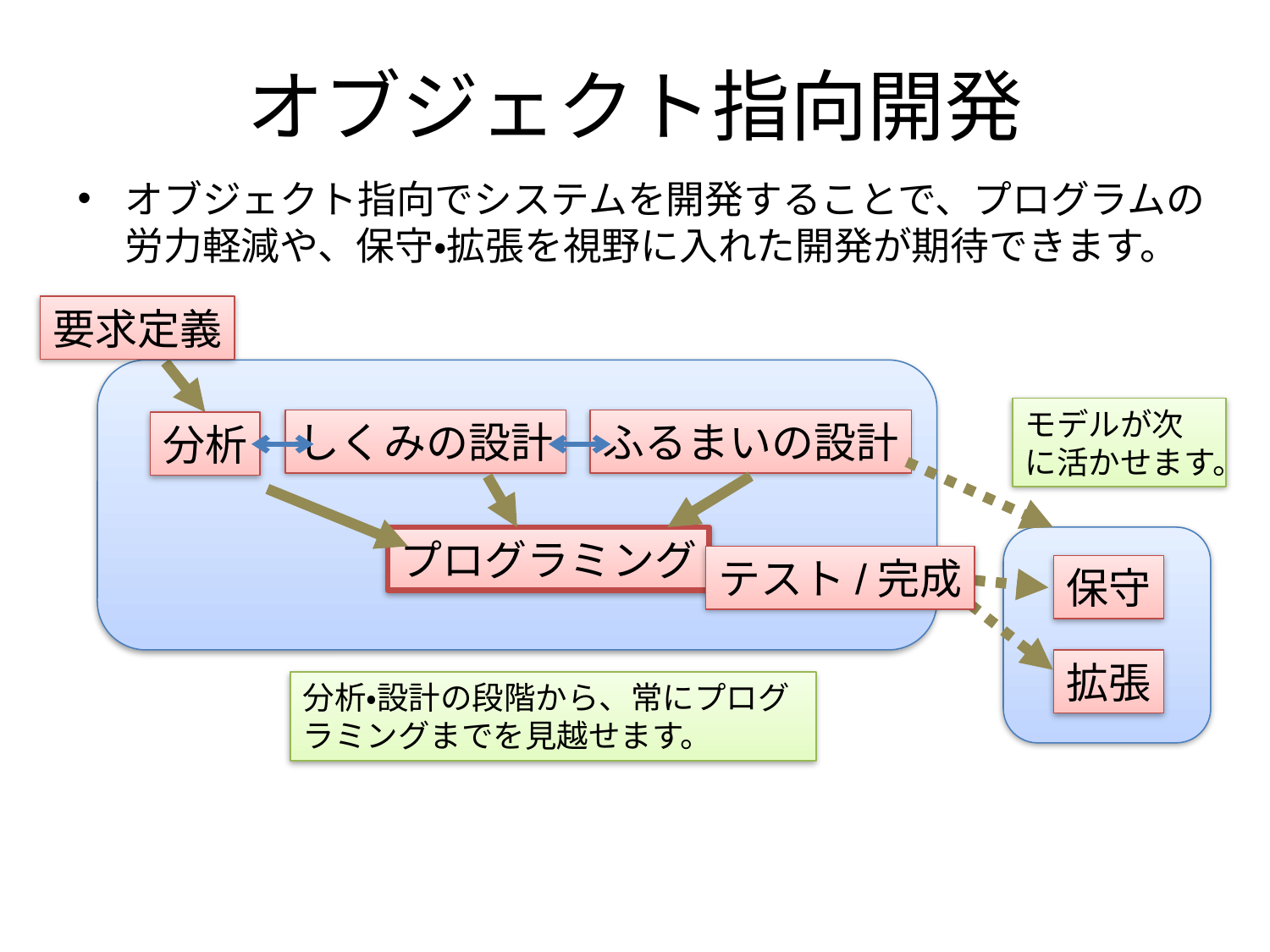

# オブジェクト指向開発
オブジェクト指向でシステムを開発することで、プログラムの労力軽減や、保守・拡張を視野に入れた開発が期待できます。
要求定義

モデルが次に活かせます。
しくみの設計
ふるまいの設計
分析

プログラミング

テスト/完成
保守

拡張
分析・設計の段階から、常にプログラミングまでを見越せます。